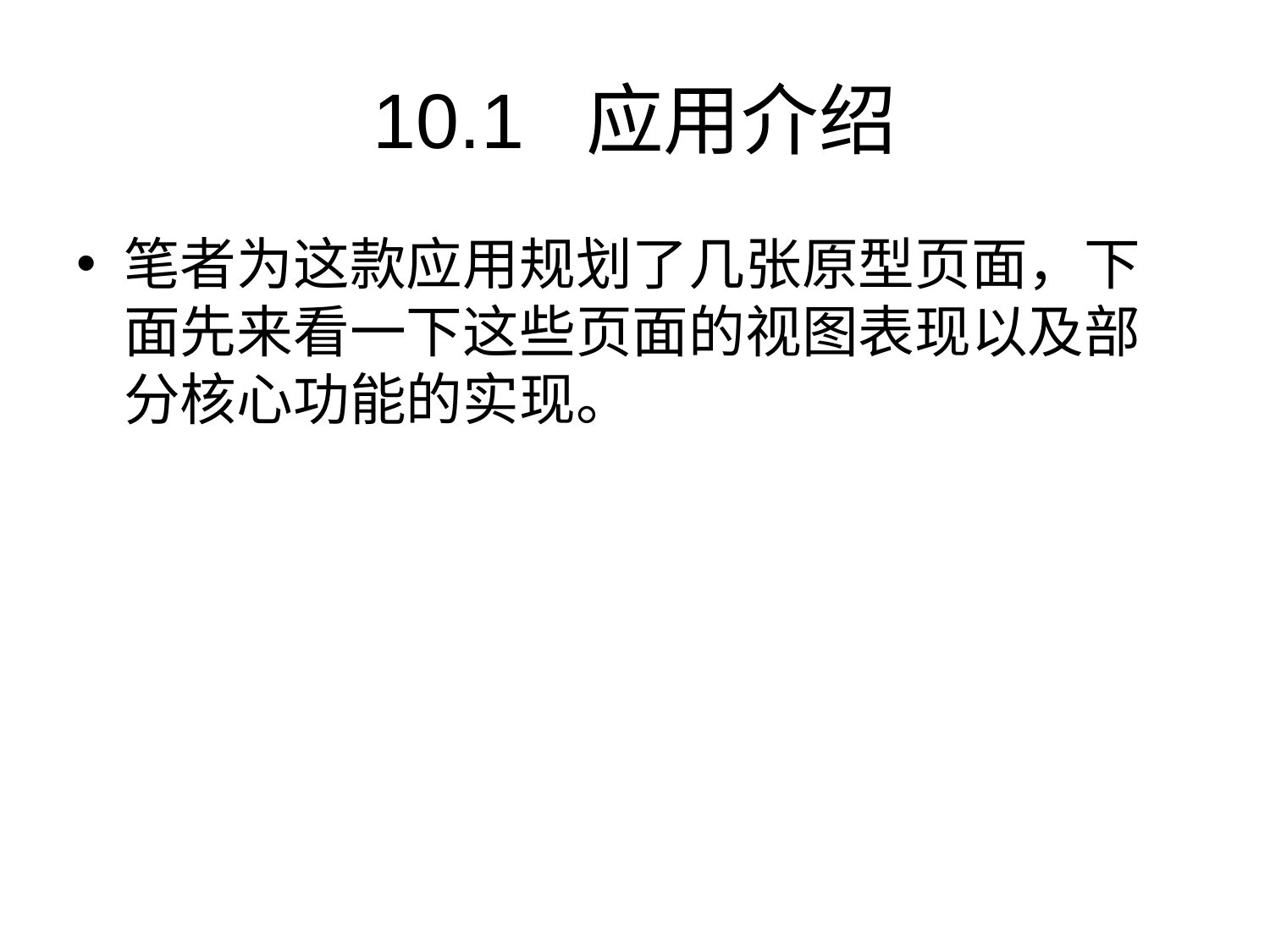

# 10.1  应用介绍
笔者为这款应用规划了几张原型页面，下面先来看一下这些页面的视图表现以及部分核心功能的实现。